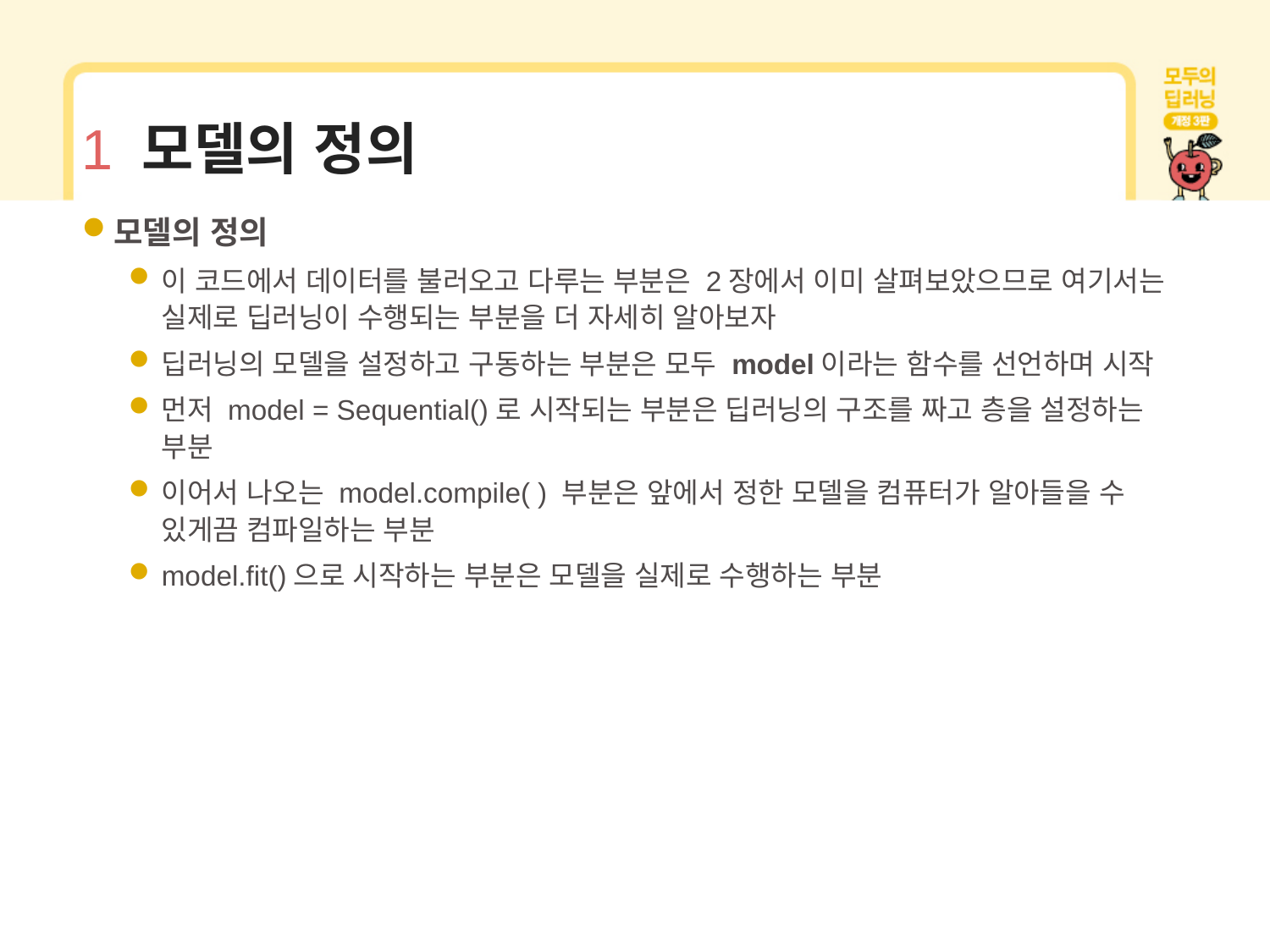

# 1 모델의 정의
모델의 정의
이 코드에서 데이터를 불러오고 다루는 부분은 2장에서 이미 살펴보았으므로 여기서는 실제로 딥러닝이 수행되는 부분을 더 자세히 알아보자
딥러닝의 모델을 설정하고 구동하는 부분은 모두 model이라는 함수를 선언하며 시작
먼저 model = Sequential()로 시작되는 부분은 딥러닝의 구조를 짜고 층을 설정하는 부분
이어서 나오는 model.compile( ) 부분은 앞에서 정한 모델을 컴퓨터가 알아들을 수 있게끔 컴파일하는 부분
model.fit()으로 시작하는 부분은 모델을 실제로 수행하는 부분